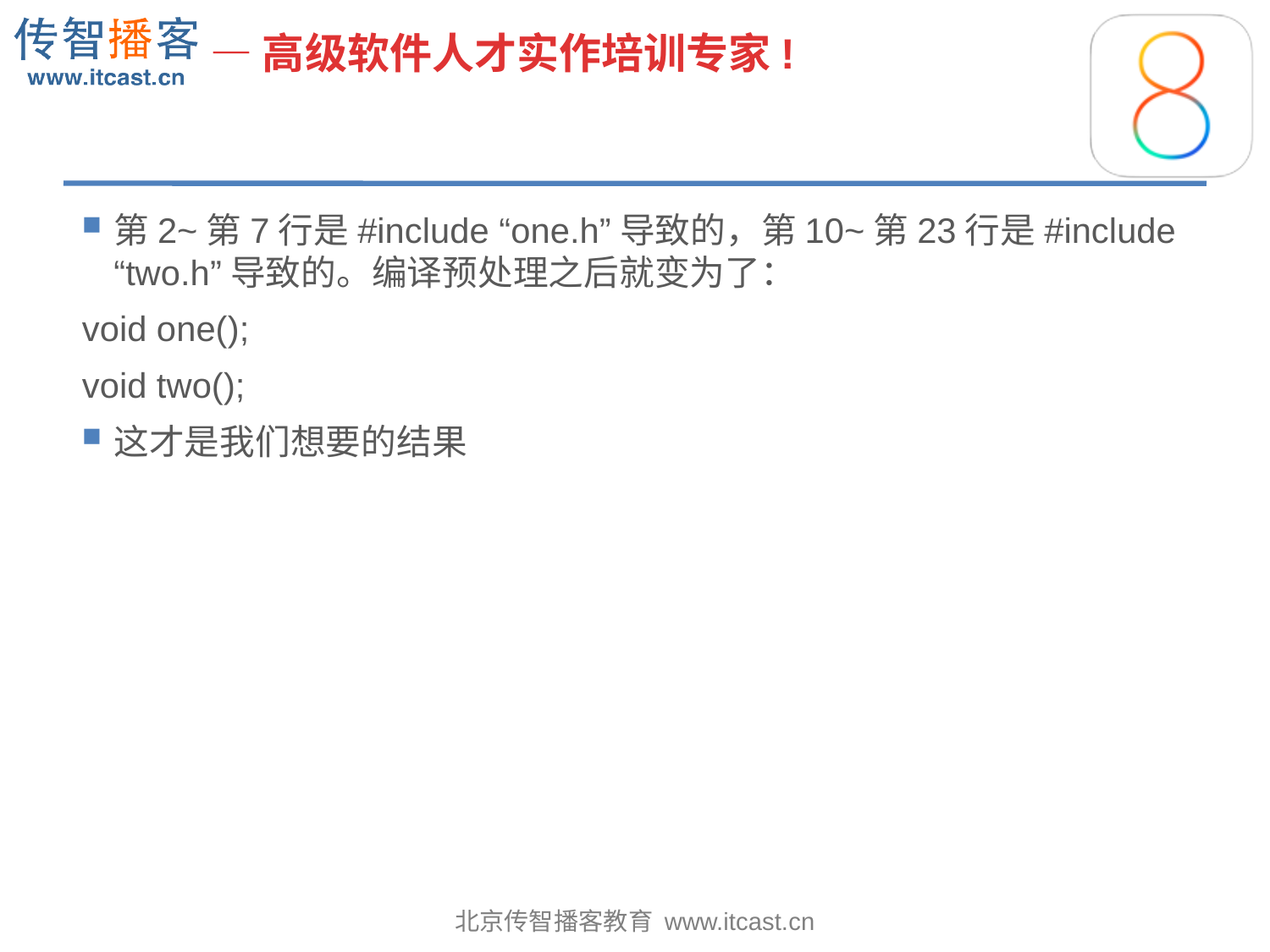

#
第2~第7行是#include “one.h”导致的，第10~第23行是#include “two.h”导致的。编译预处理之后就变为了：
void one();
void two();
这才是我们想要的结果